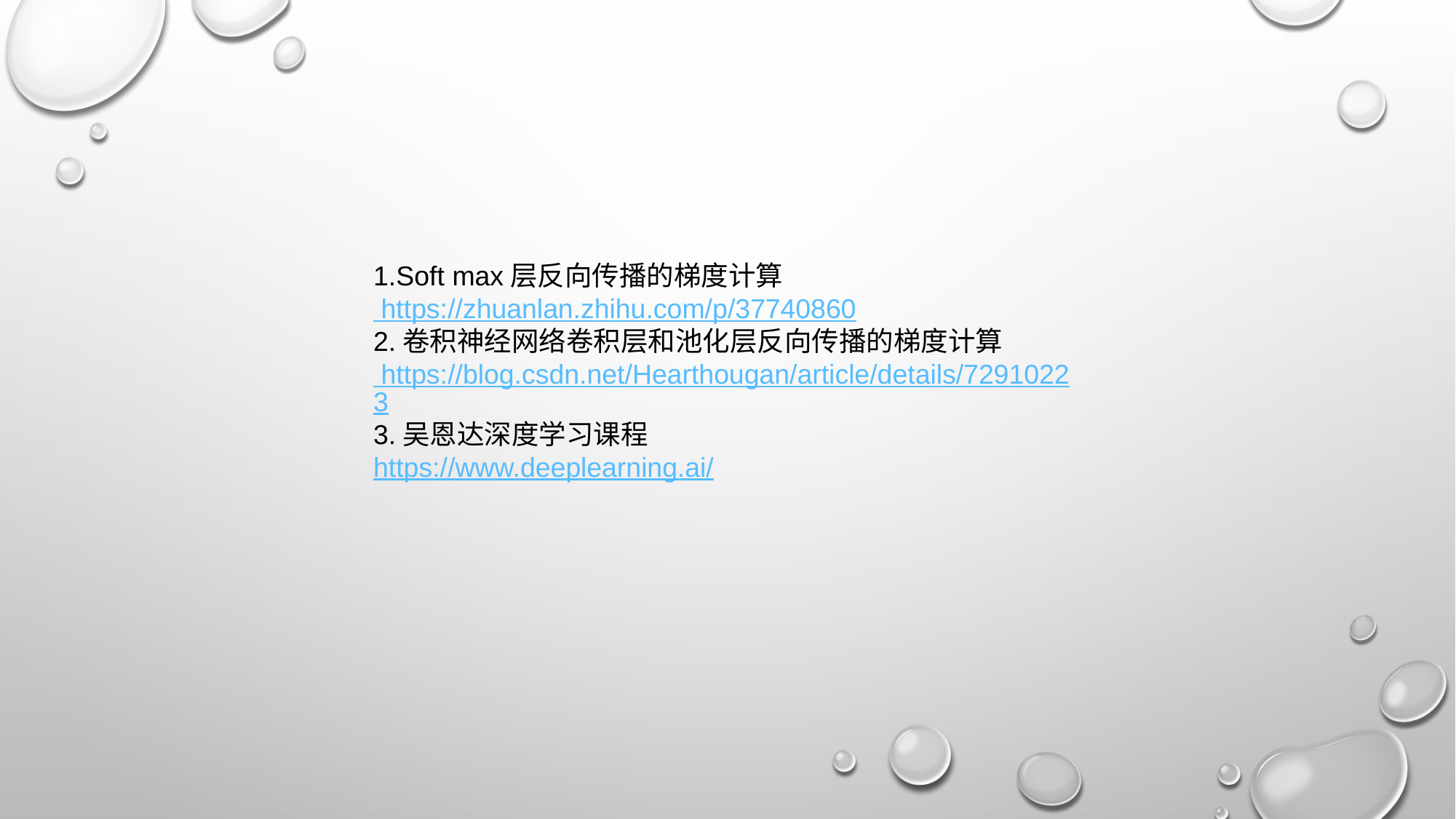

1.Soft max层反向传播的梯度计算
 https://zhuanlan.zhihu.com/p/37740860
2.卷积神经网络卷积层和池化层反向传播的梯度计算
 https://blog.csdn.net/Hearthougan/article/details/72910223
3.吴恩达深度学习课程
https://www.deeplearning.ai/